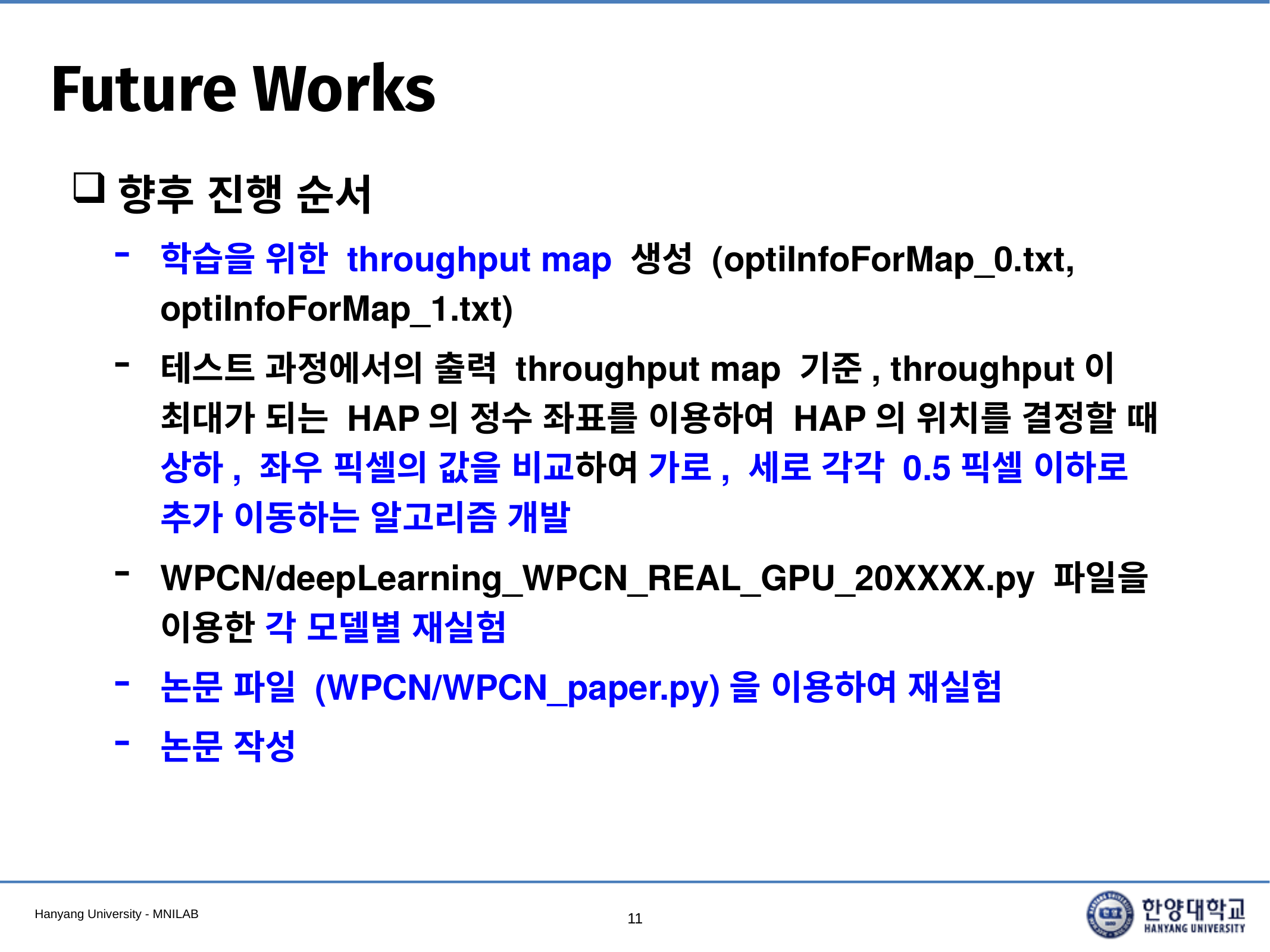

# Future Works
향후 진행 순서
학습을 위한 throughput map 생성 (optiInfoForMap_0.txt, optiInfoForMap_1.txt)
테스트 과정에서의 출력 throughput map 기준, throughput이 최대가 되는 HAP의 정수 좌표를 이용하여 HAP의 위치를 결정할 때 상하, 좌우 픽셀의 값을 비교하여 가로, 세로 각각 0.5픽셀 이하로 추가 이동하는 알고리즘 개발
WPCN/deepLearning_WPCN_REAL_GPU_20XXXX.py 파일을 이용한 각 모델별 재실험
논문 파일 (WPCN/WPCN_paper.py)을 이용하여 재실험
논문 작성

11